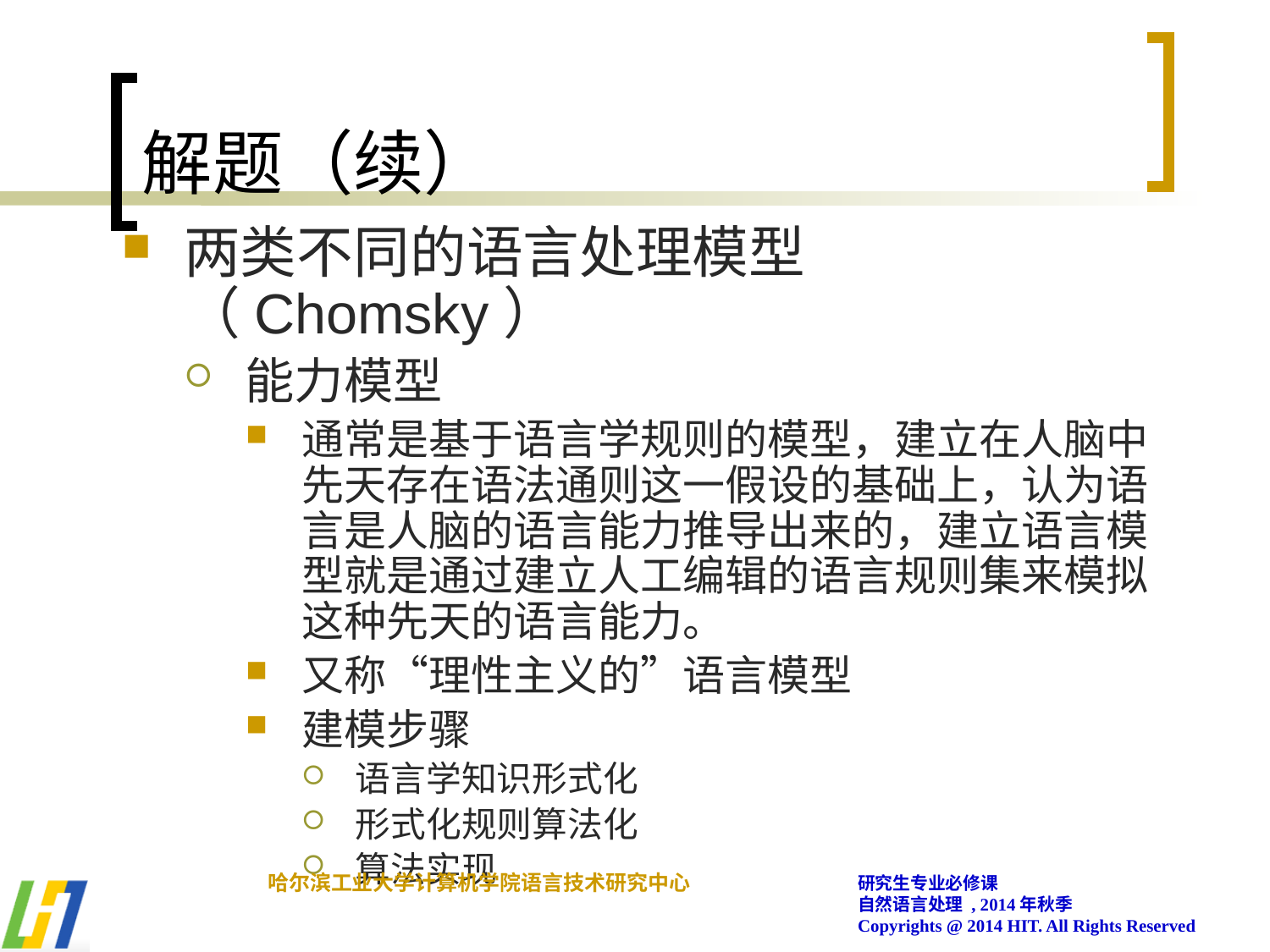

# 解题（续）
两类不同的语言处理模型（Chomsky）
能力模型
通常是基于语言学规则的模型，建立在人脑中先天存在语法通则这一假设的基础上，认为语言是人脑的语言能力推导出来的，建立语言模型就是通过建立人工编辑的语言规则集来模拟这种先天的语言能力。
又称“理性主义的”语言模型
建模步骤
语言学知识形式化
形式化规则算法化
算法实现

哈尔滨工业大学计算机学院语言技术研究中心
研究生专业必修课
自然语言处理 , 2014年秋季
Copyrights @ 2014 HIT. All Rights Reserved